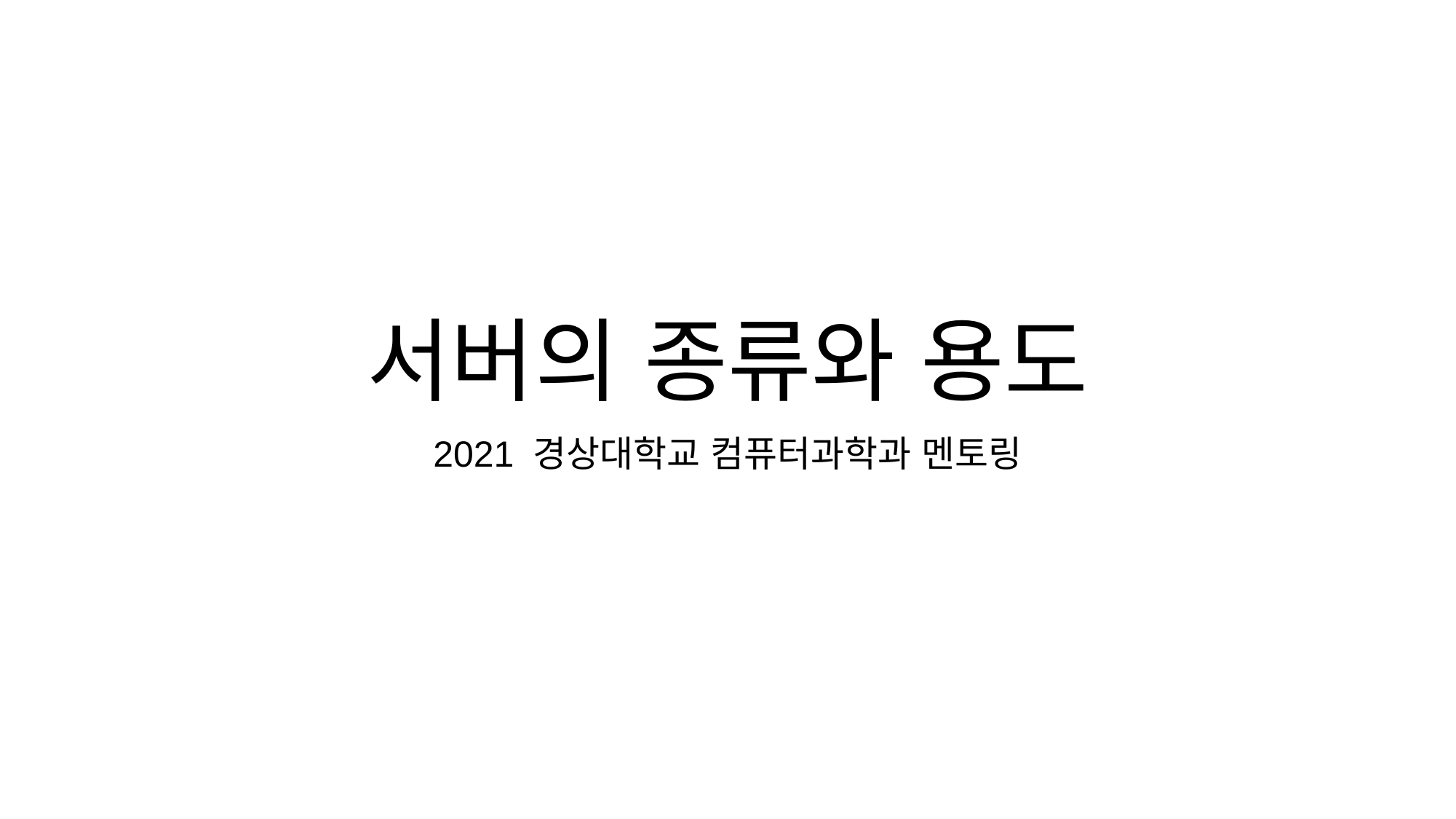

# 서버의 종류와 용도
2021 경상대학교 컴퓨터과학과 멘토링